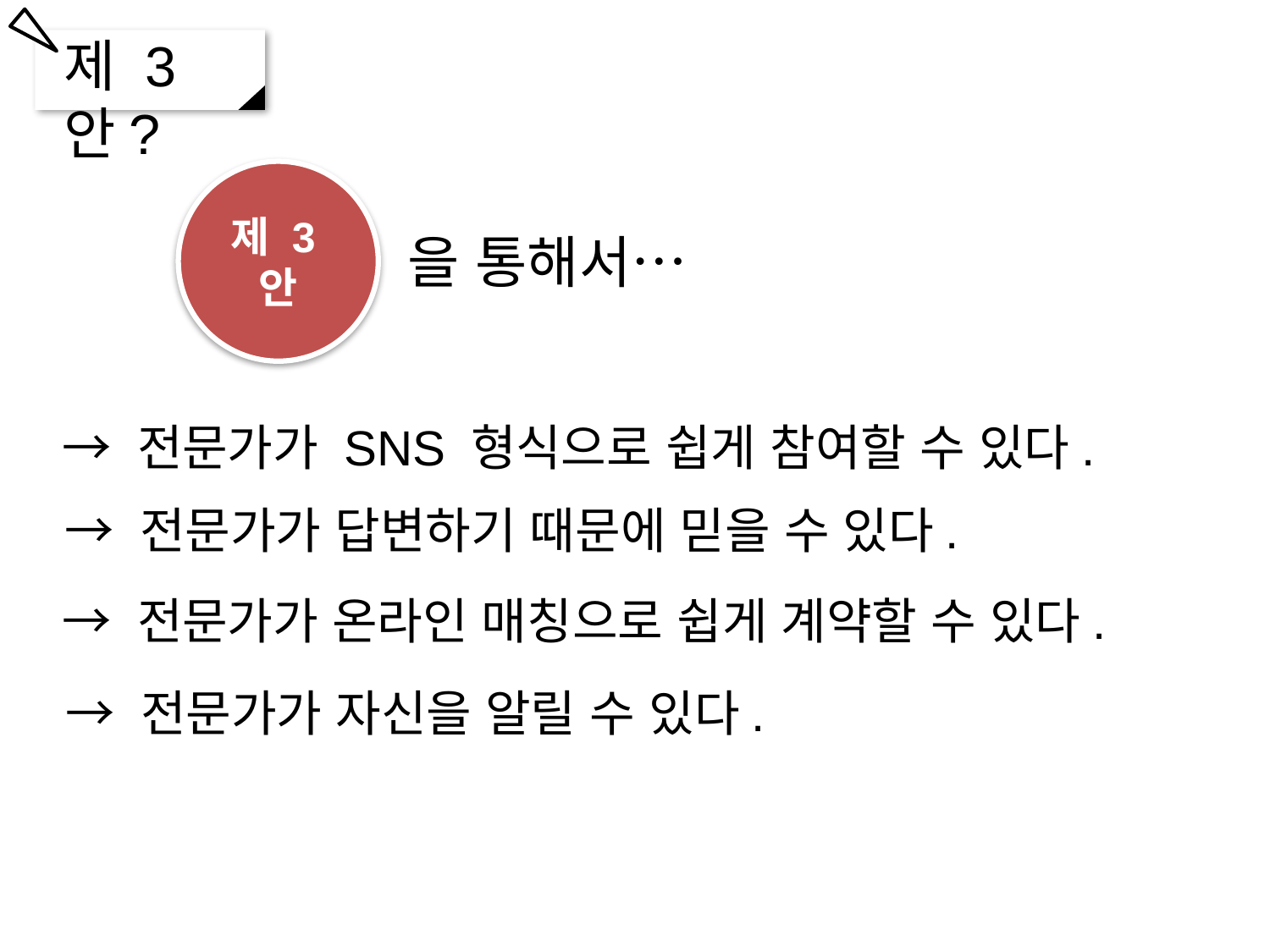

제 3안?

제 3안
을 통해서…
→ 전문가가 SNS 형식으로 쉽게 참여할 수 있다.
→ 전문가가 답변하기 때문에 믿을 수 있다.
→ 전문가가 온라인 매칭으로 쉽게 계약할 수 있다.
→ 전문가가 자신을 알릴 수 있다.